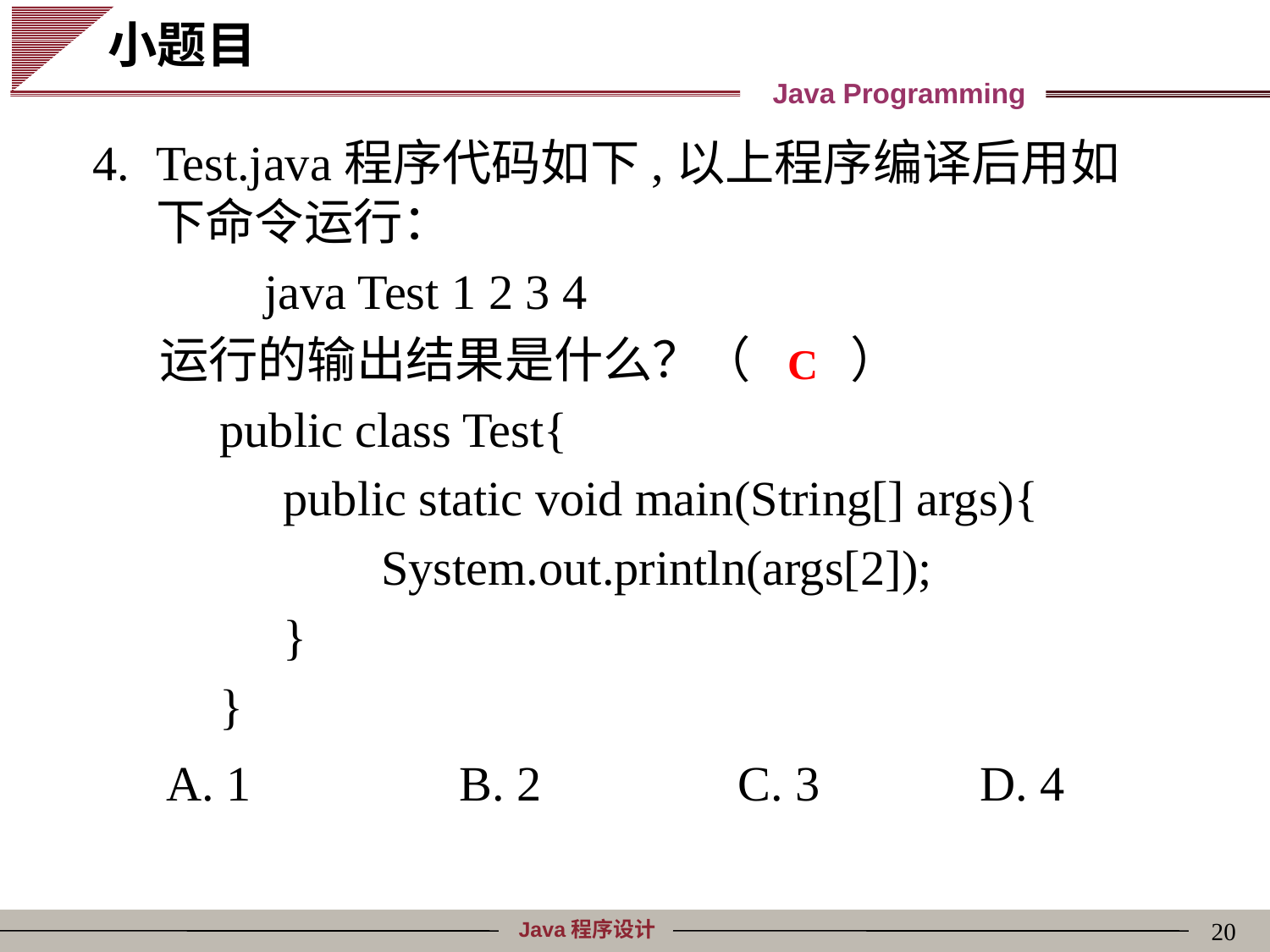

小题目
Test.java程序代码如下,以上程序编译后用如下命令运行：
              java Test 1 2 3 4
     运行的输出结果是什么？（         ）
public class Test{
public static void main(String[] args){
        System.out.println(args[2]);
}
}
      A. 1                 B. 2                C. 3             D. 4

C